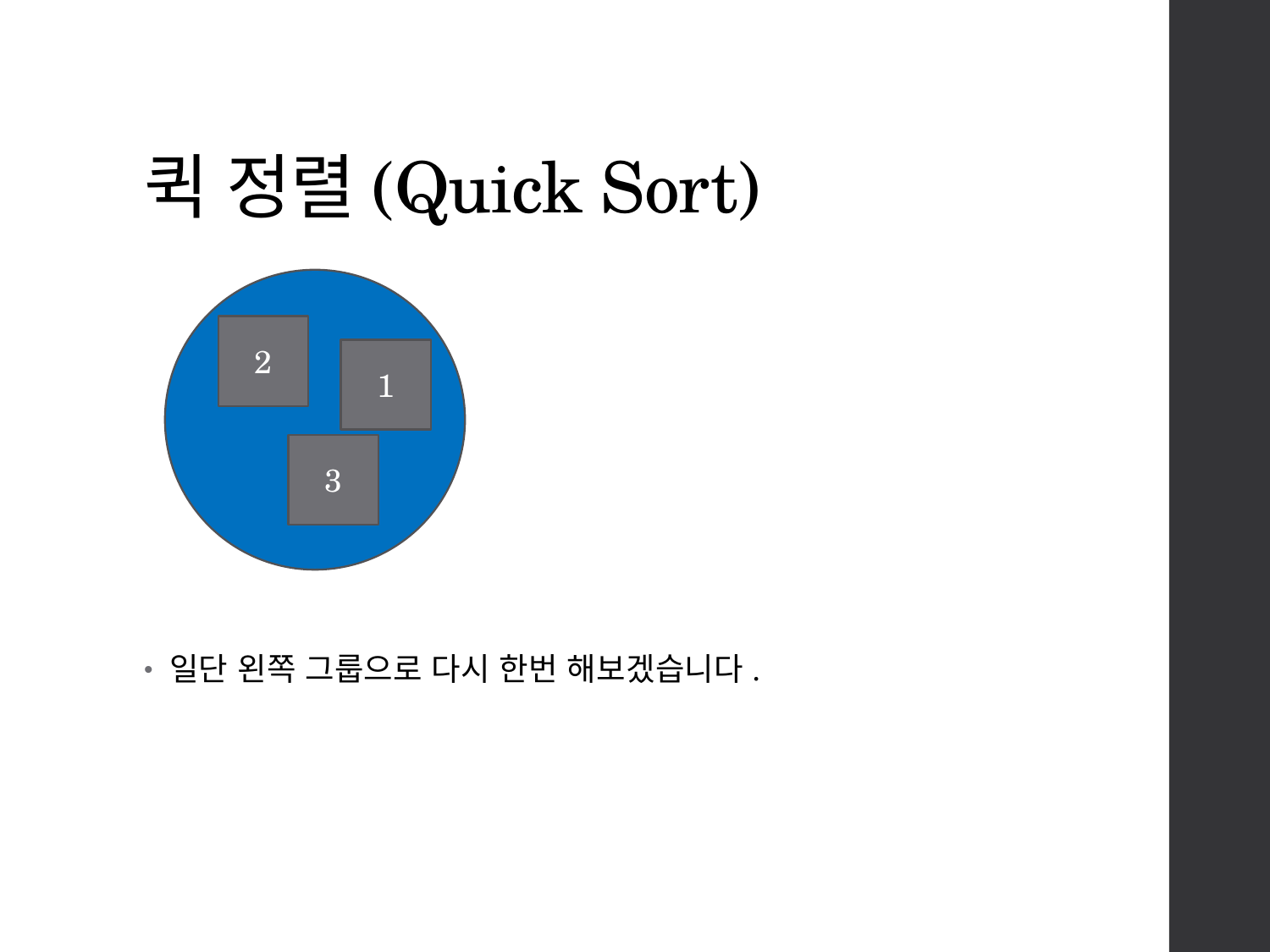

# 퀵 정렬(Quick Sort)

9
2
1
4
7
3
일단 왼쪽 그룹으로 다시 한번 해보겠습니다.